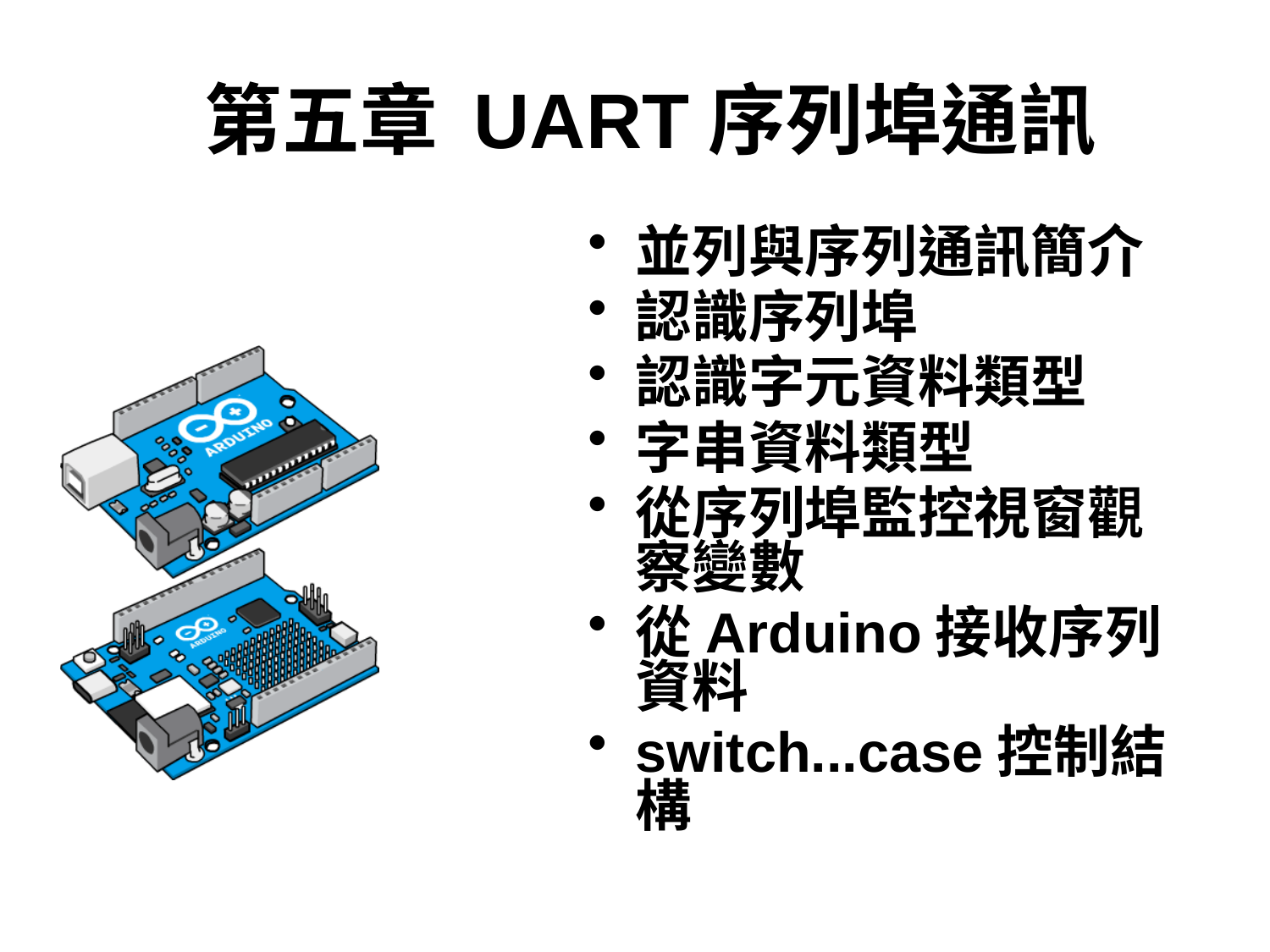

# 第五章 UART序列埠通訊
並列與序列通訊簡介
認識序列埠
認識字元資料類型
字串資料類型
從序列埠監控視窗觀察變數
從Arduino接收序列資料
switch...case控制結構